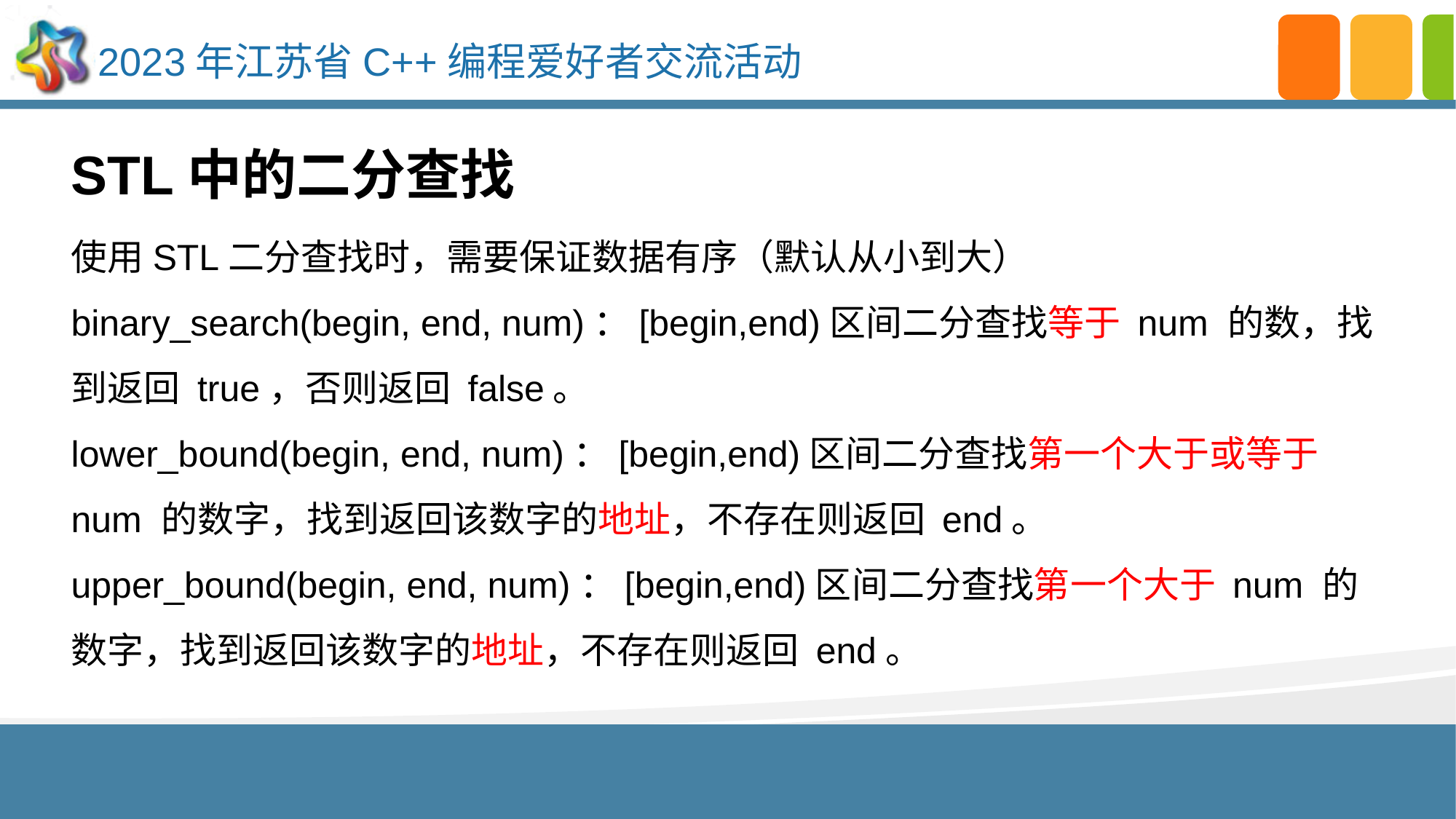

STL中的二分查找
使用STL二分查找时，需要保证数据有序（默认从小到大）
binary_search(begin, end, num)：[begin,end)区间二分查找等于 num 的数，找到返回 true，否则返回 false。
lower_bound(begin, end, num)：[begin,end)区间二分查找第一个大于或等于 num 的数字，找到返回该数字的地址，不存在则返回 end。
upper_bound(begin, end, num)：[begin,end)区间二分查找第一个大于 num 的数字，找到返回该数字的地址，不存在则返回 end。